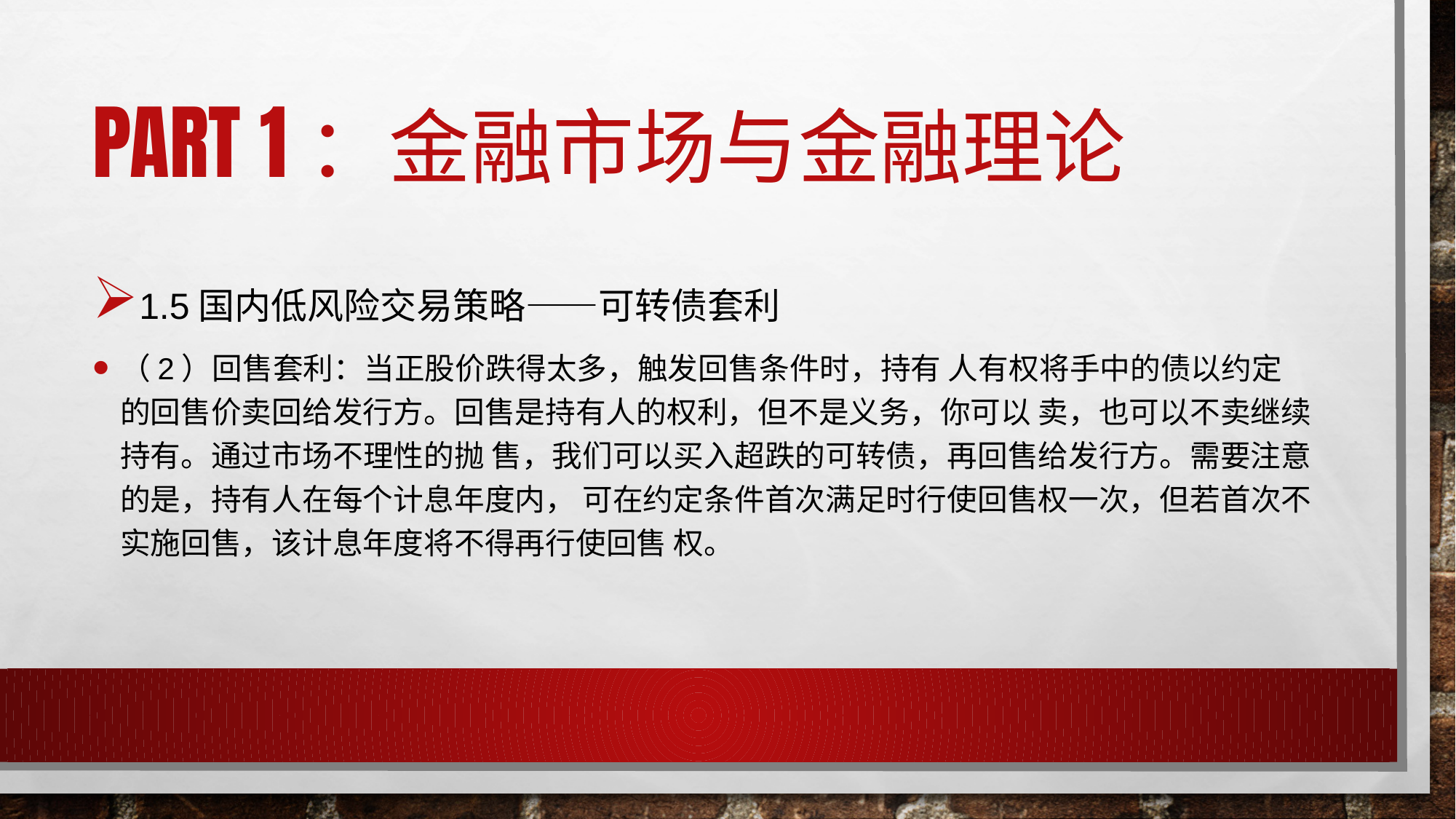

# Part 1：金融市场与金融理论
1.5国内低风险交易策略——可转债套利
（2）回售套利：当正股价跌得太多，触发回售条件时，持有 ⼈有权将手中的债以约定的回售价卖回给发行方。回售是持有人的权利，但不是义务，你可以 卖，也可以不卖继续持有。通过市场不理性的抛 售，我们可以买入超跌的可转债，再回售给发行方。需要注意的是，持有人在每个计息年度内， 可在约定条件首次满足时行使回售权⼀次，但若首次不实施回售，该计息年度将不得再行使回售 权。